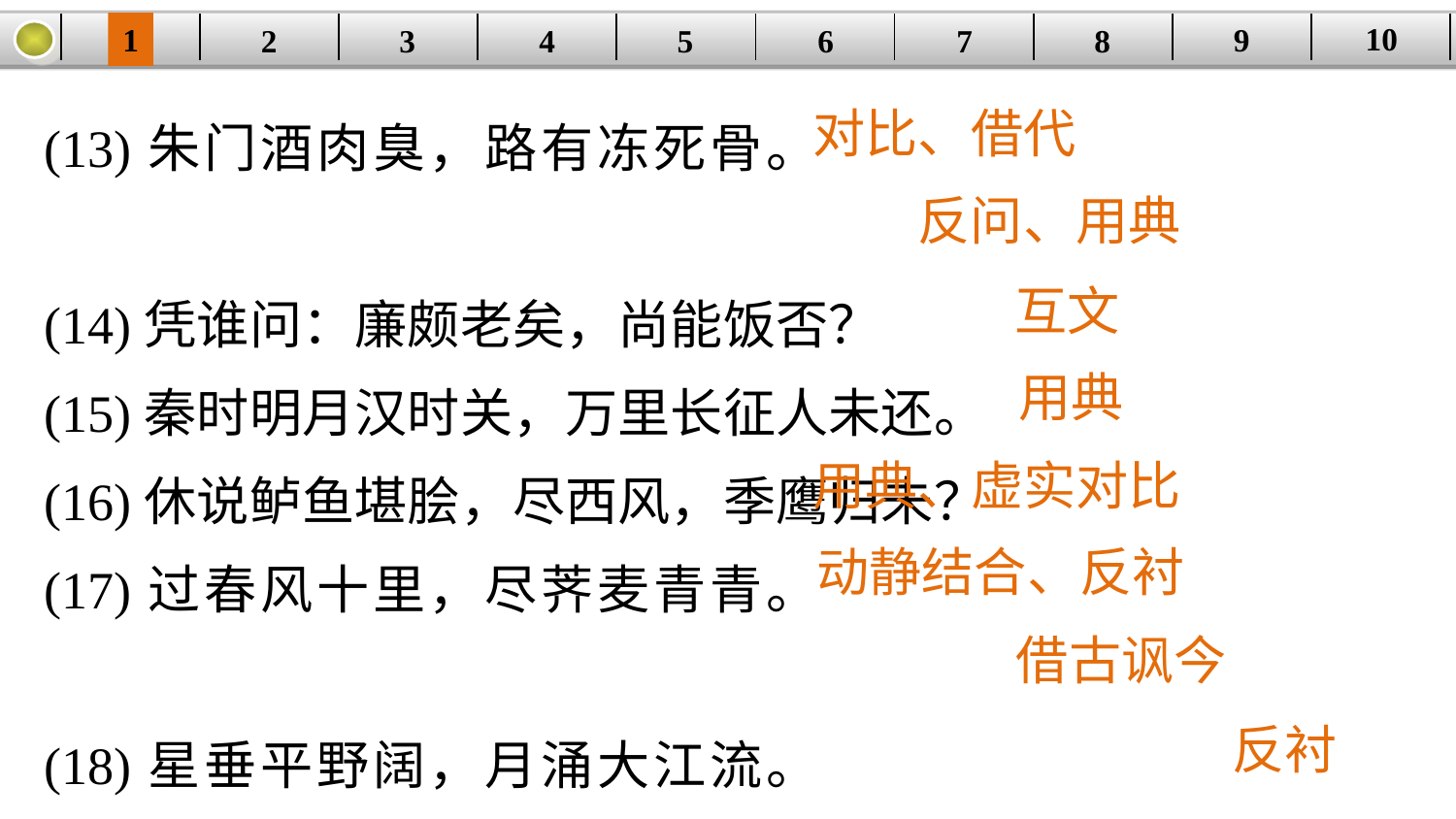

10

9
1
3
4
5
6
8
2
|  |  |  |  |  |  |  |  |  |  |
| --- | --- | --- | --- | --- | --- | --- | --- | --- | --- |
7

(13)朱门酒肉臭，路有冻死骨。
(14)凭谁问：廉颇老矣，尚能饭否？
(15)秦时明月汉时关，万里长征人未还。
(16)休说鲈鱼堪脍，尽西风，季鹰归未？
(17)过春风十里，尽荠麦青青。
(18)星垂平野阔，月涌大江流。
(19)淮水东边旧时月，夜深还过女墙来。
(20)昔我往矣，杨柳依依。今我来思，雨雪霏霏。
对比、借代
反问、用典
互文
用典
用典、虚实对比
动静结合、反衬
借古讽今
反衬